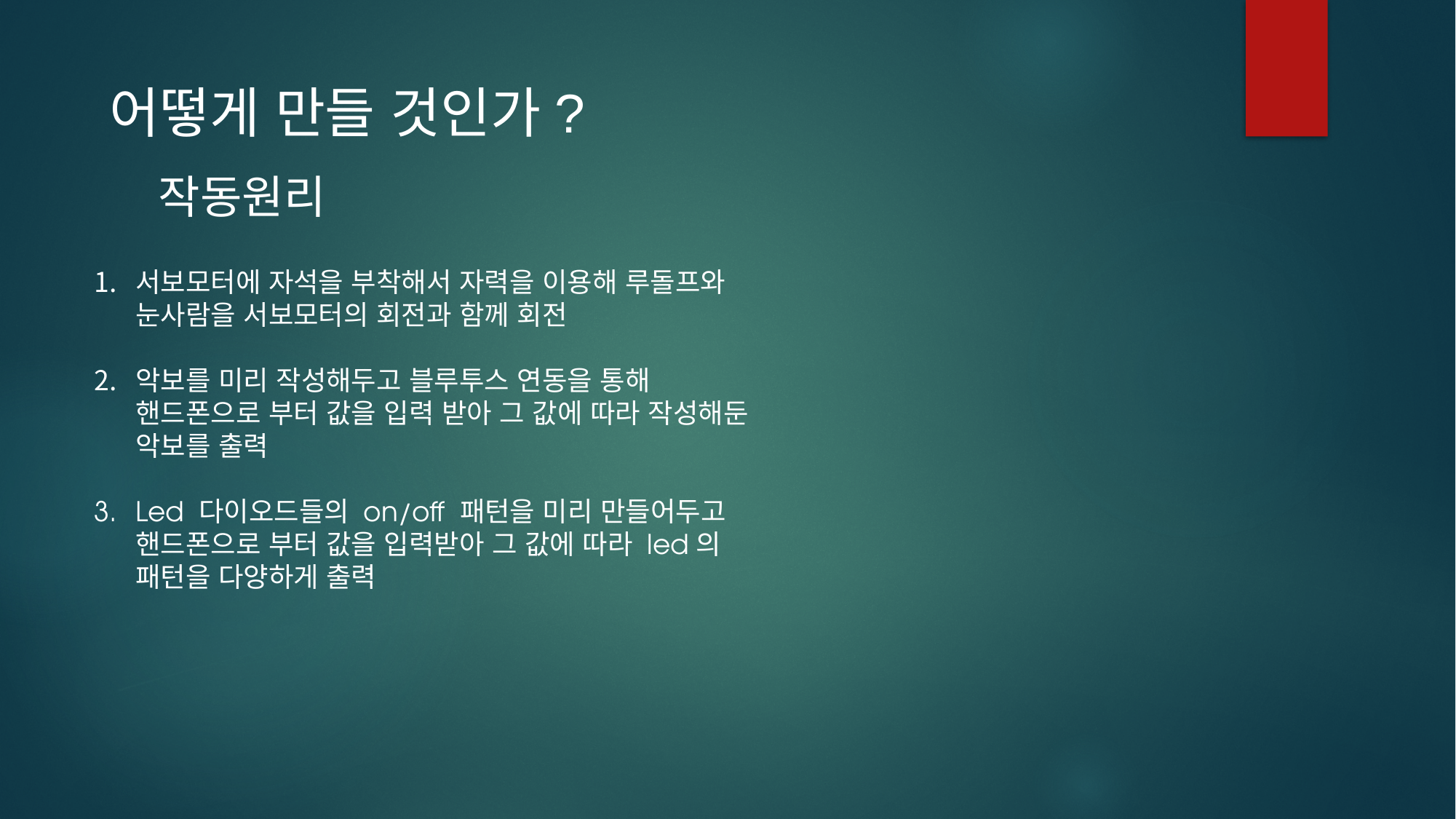

어떻게 만들 것인가?
작동원리

서보모터에 자석을 부착해서 자력을 이용해 루돌프와 눈사람을 서보모터의 회전과 함께 회전

악보를 미리 작성해두고 블루투스 연동을 통해 핸드폰으로 부터 값을 입력 받아 그 값에 따라 작성해둔 악보를 출력

Led 다이오드들의 on/off 패턴을 미리 만들어두고 핸드폰으로 부터 값을 입력받아 그 값에 따라 led의 패턴을 다양하게 출력